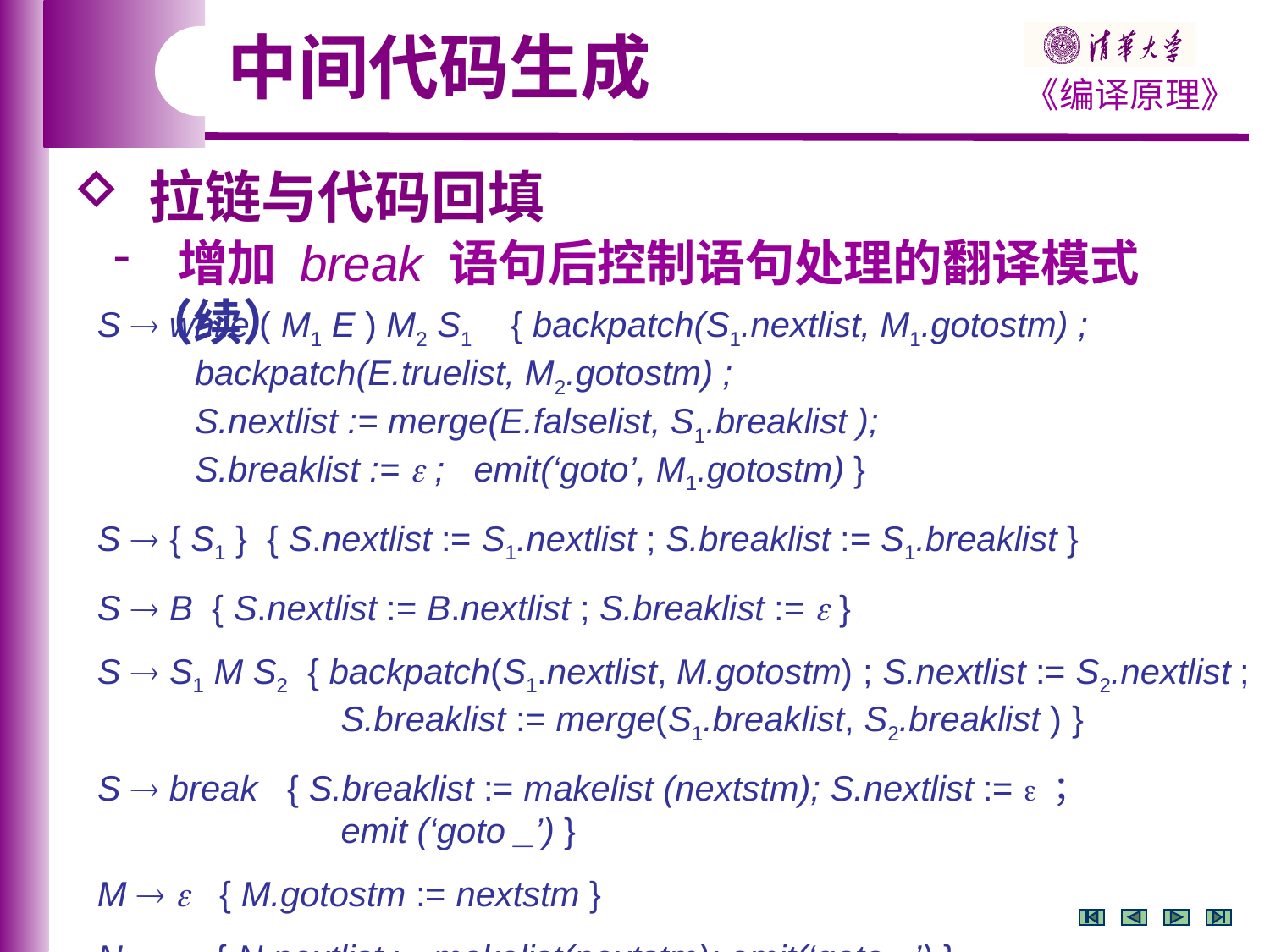

中间代码生成
 拉链与代码回填
  增加 break 语句后控制语句处理的翻译模式（续）
S → while ( M1 E ) M2 S1    { backpatch(S1.nextlist, M1.gotostm) ;
          backpatch(E.truelist, M2.gotostm) ;
          S.nextlist := merge(E.falselist, S1.breaklist );
          S.breaklist := ε ;   emit(‘goto’, M1.gotostm) }

S → { S­1 }  { S.nextlist := S1.nextlist ; S.breaklist := S1.breaklist }

S → B  { S.nextlist := B.nextlist ; S.breaklist := ε }

S → S1 M S2  { backpatch(S1.nextlist, M.gotostm) ; S.nextlist := S2.nextlist ;
                         S.breaklist := merge(S1.breaklist, S2.breaklist ) }

S → break   { S.breaklist := makelist (nextstm); S.nextlist := ε ；
                         emit (‘goto _’) }

M → ε   { M.gotostm := nextstm }

N → ε   { N.nextlist := makelist(nextstm); emit(‘goto _’) }